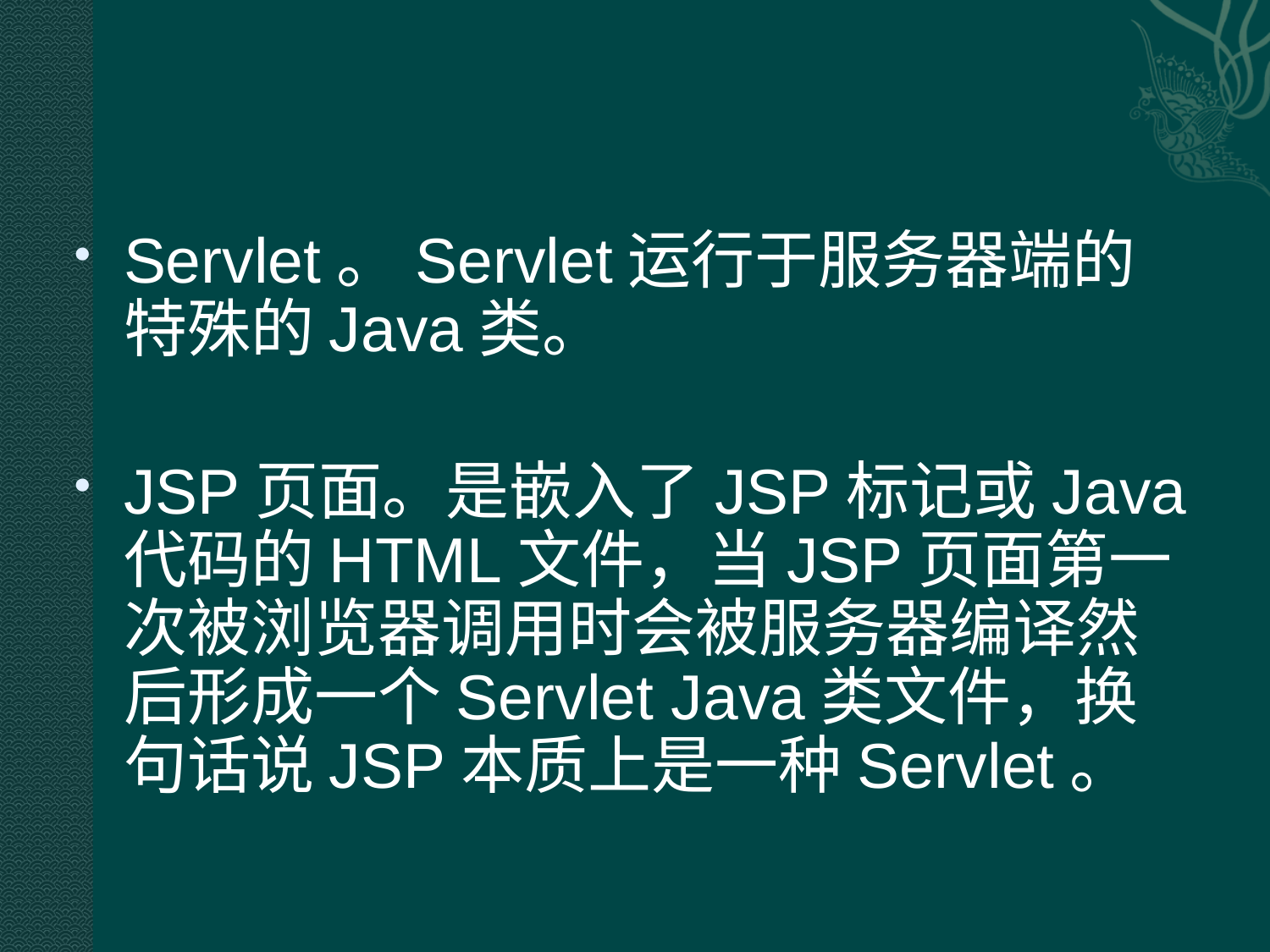

#
Servlet。Servlet运行于服务器端的特殊的Java类。

JSP页面。是嵌入了JSP标记或Java代码的HTML文件，当JSP页面第一次被浏览器调用时会被服务器编译然后形成一个Servlet Java类文件，换句话说JSP本质上是一种Servlet。